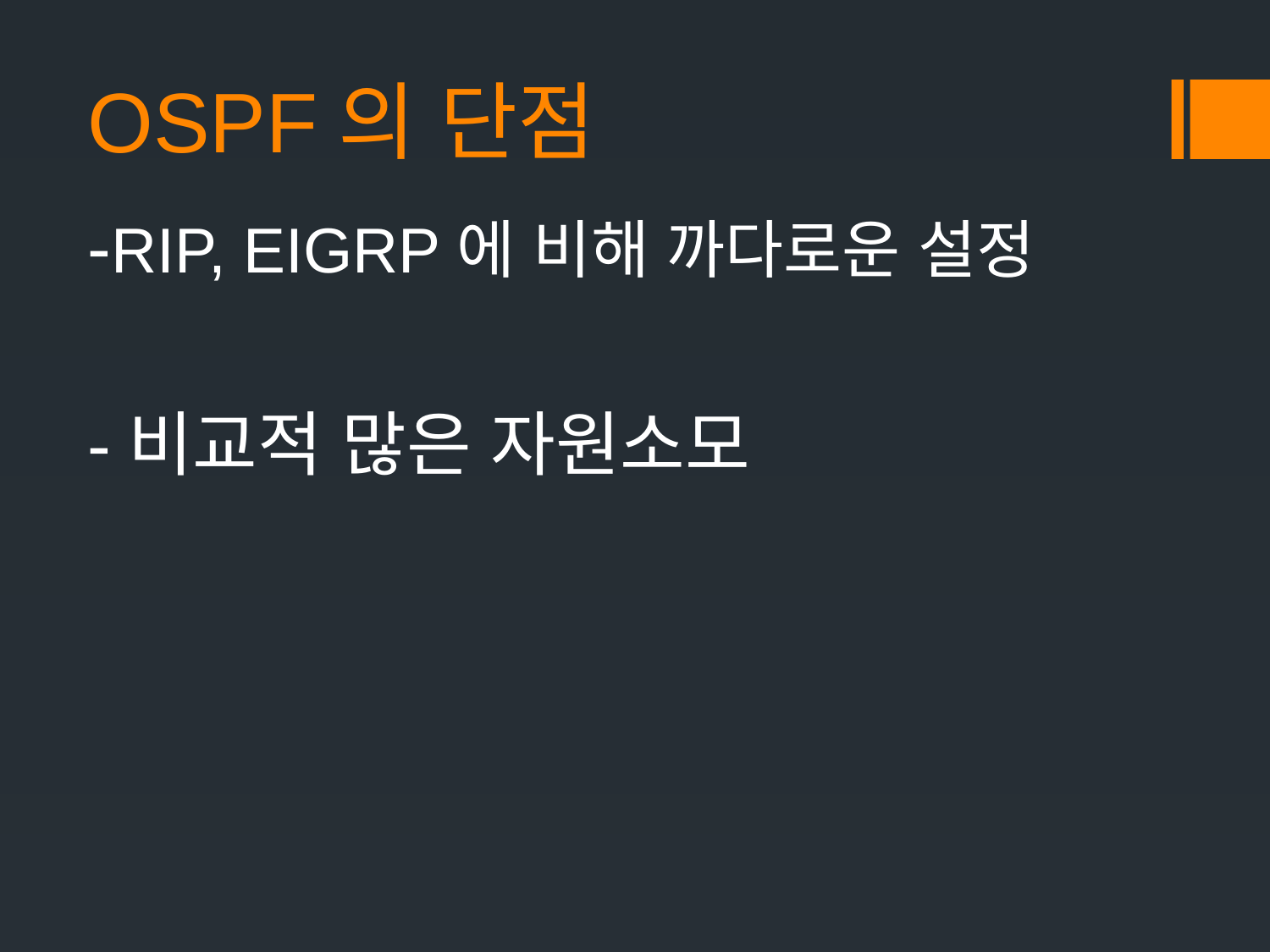

# OSPF의 단점
-RIP, EIGRP에 비해 까다로운 설정

-비교적 많은 자원소모